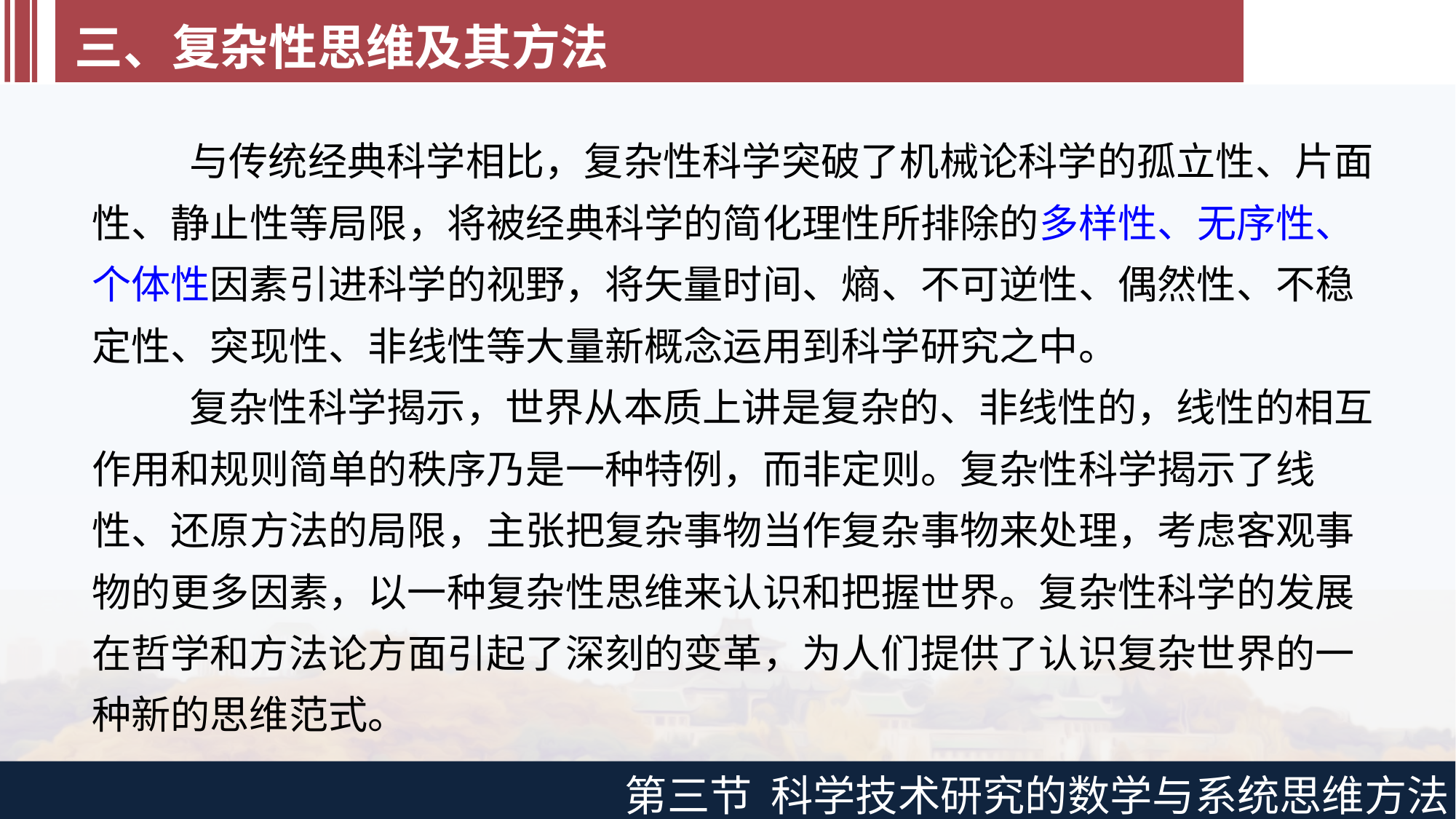

三、复杂性思维及其方法
与传统经典科学相比，复杂性科学突破了机械论科学的孤立性、片面性、静止性等局限，将被经典科学的简化理性所排除的多样性、无序性、个体性因素引进科学的视野，将矢量时间、熵、不可逆性、偶然性、不稳定性、突现性、非线性等大量新概念运用到科学研究之中。
复杂性科学揭示，世界从本质上讲是复杂的、非线性的，线性的相互作用和规则简单的秩序乃是一种特例，而非定则。复杂性科学揭示了线性、还原方法的局限，主张把复杂事物当作复杂事物来处理，考虑客观事物的更多因素，以一种复杂性思维来认识和把握世界。复杂性科学的发展在哲学和方法论方面引起了深刻的变革，为人们提供了认识复杂世界的一种新的思维范式。
第三节  科学技术研究的数学与系统思维方法